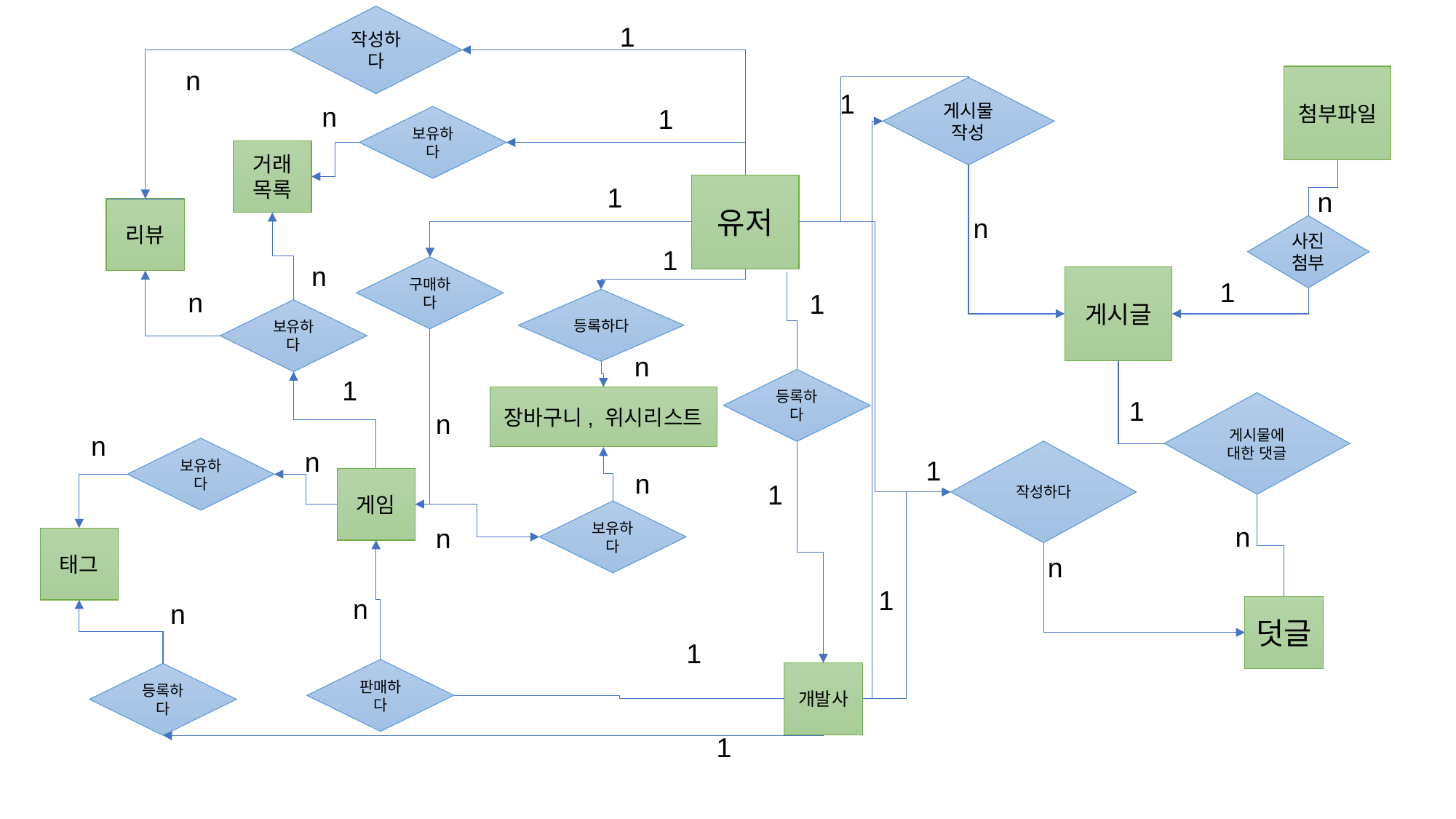

작성하다
1
n
첨부파일
게시물 작성
1
n
1
보유하다
거래목록
1
유저
n
리뷰
n
사진
첨부
1
n
구매하다
게시글
1
n
1
등록하다
보유하다
n
1
등록하다
장바구니, 위시리스트
1
게시물에 대한 댓글
n
n
보유하다
n
작성하다
1
n
게임
1
보유하다
n
n
태그
n
1
n
n
덧글
1
판매하다
개발사
등록하다
1